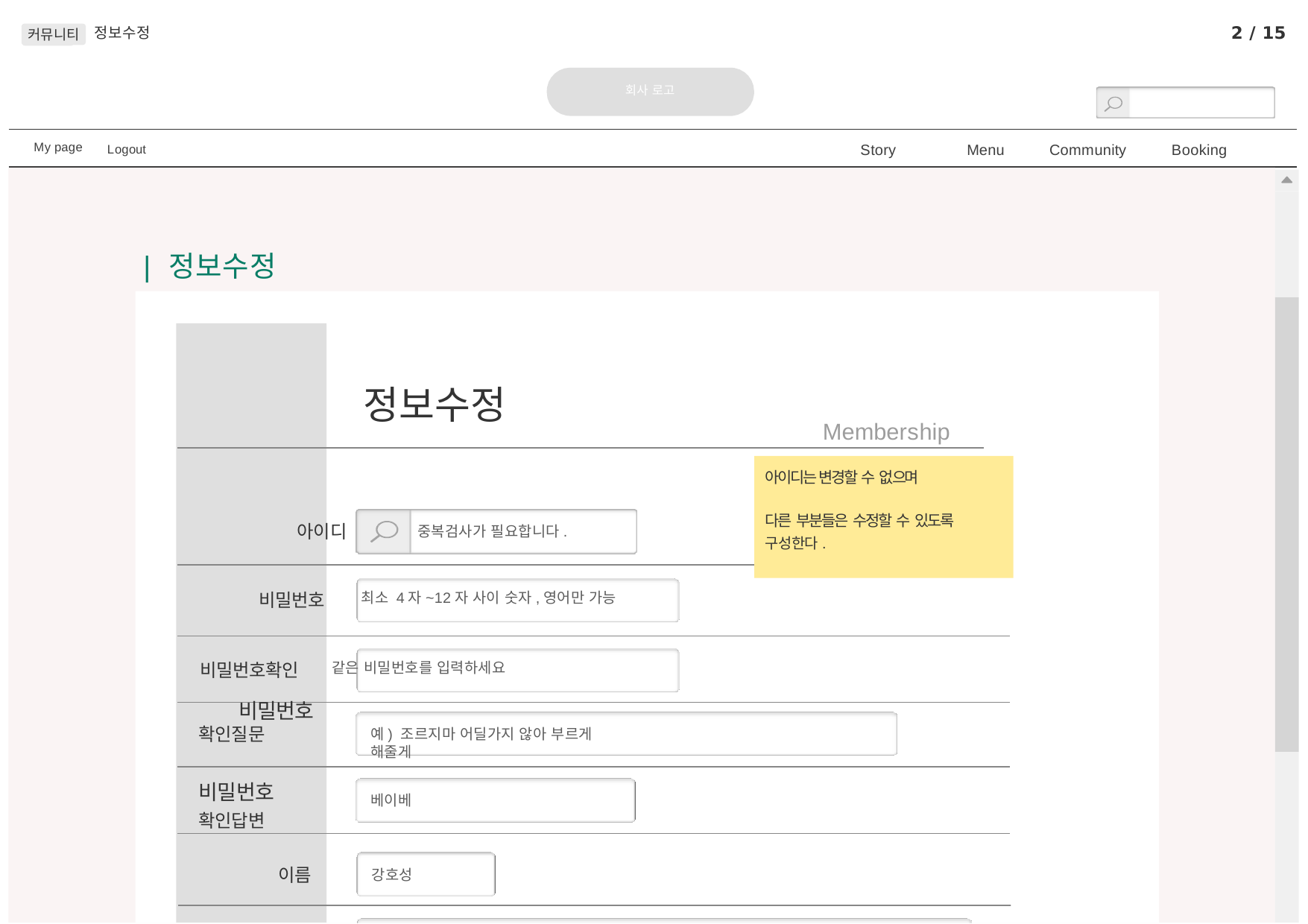

정보수정
2 / 15

커뮤니티

회사 로고

My page
Story
Menu
Community
Booking
Logout

 | 정보수정
정보수정
아이디             중복검사가 필요합니다.
비밀번호      최소 4자~12자 사이 숫자,영어만 가능
비밀번호확인      같은 비밀번호를 입력하세요
비밀번호

Membership

아이디는 변경할 수 없으며

다른 부분들은 수정할 수 있도록
구성한다.

확인질문
예) 조르지마 어딜가지 않아 부르게 해줄게

비밀번호
확인답변
베이베

이름
강호성